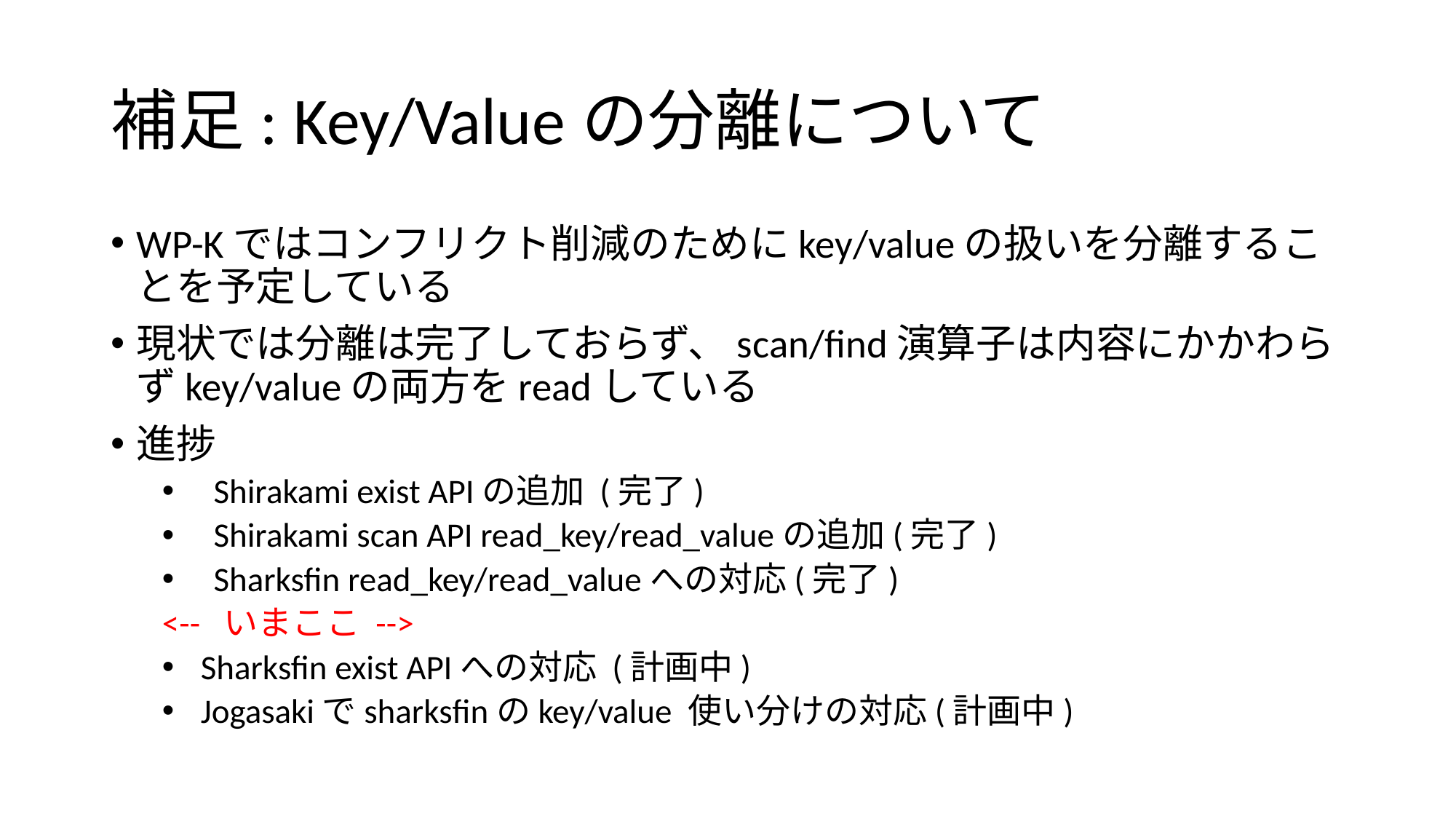

# 補足: Key/Valueの分離について
WP-Kではコンフリクト削減のためにkey/valueの扱いを分離することを予定している
現状では分離は完了しておらず、scan/find演算子は内容にかかわらずkey/valueの両方をreadしている
進捗
Shirakami exist APIの追加 (完了)
Shirakami scan API read_key/read_valueの追加(完了)
Sharksfin read_key/read_valueへの対応(完了)
<--  いまここ -->
Sharksfin exist APIへの対応 (計画中)
Jogasakiでsharksfinのkey/value 使い分けの対応(計画中)